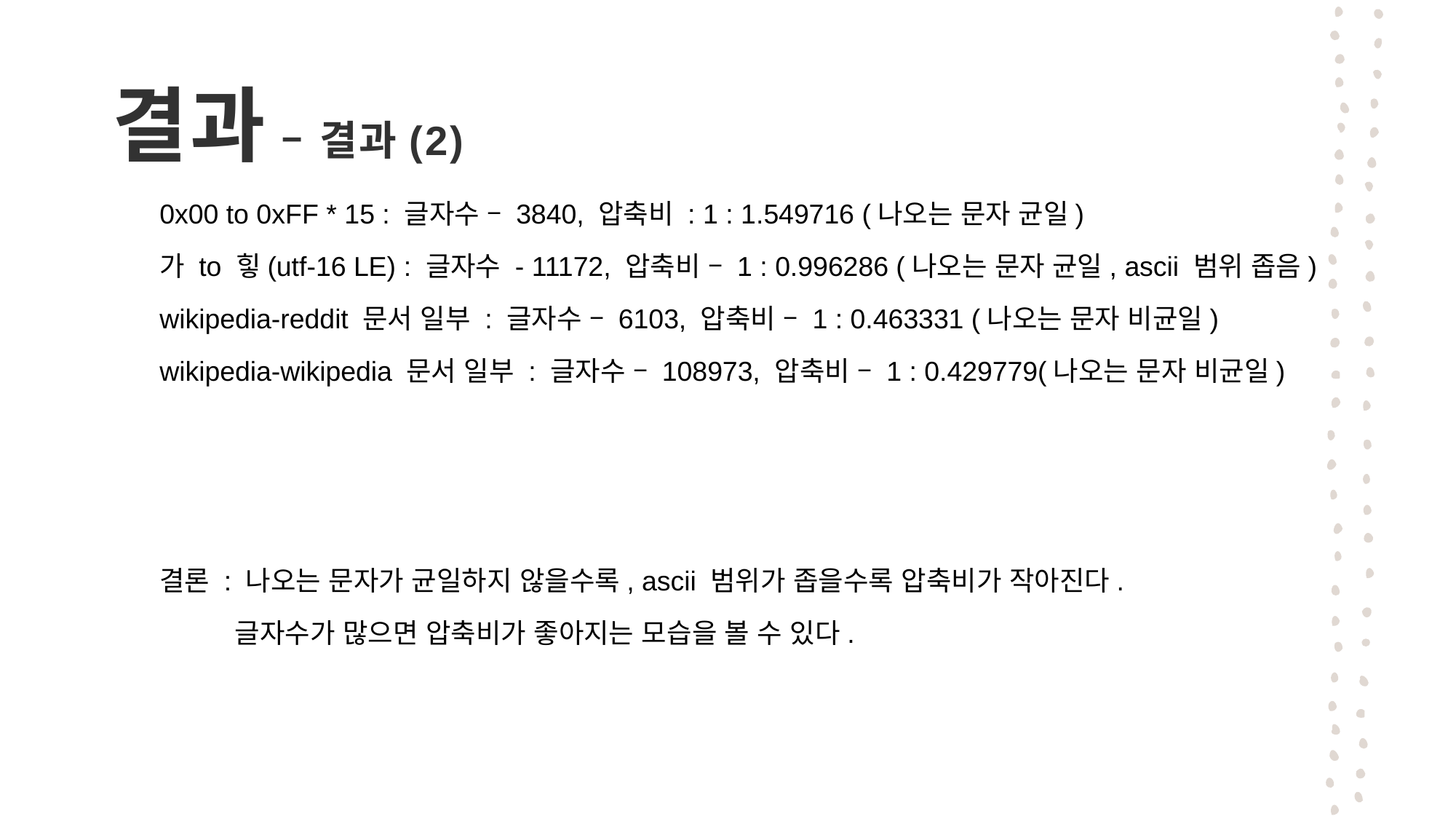

# 결과 – 결과(2)
0x00 to 0xFF * 15 : 글자수 – 3840, 압축비 : 1 : 1.549716 (나오는 문자 균일)
가 to 힣(utf-16 LE) : 글자수 - 11172, 압축비 – 1 : 0.996286 (나오는 문자 균일, ascii 범위 좁음)
wikipedia-reddit 문서 일부 : 글자수 – 6103, 압축비 – 1 : 0.463331 (나오는 문자 비균일)
wikipedia-wikipedia 문서 일부 : 글자수 – 108973, 압축비 – 1 : 0.429779(나오는 문자 비균일)

결론 : 나오는 문자가 균일하지 않을수록, ascii 범위가 좁을수록 압축비가 작아진다.
         글자수가 많으면 압축비가 좋아지는 모습을 볼 수 있다.